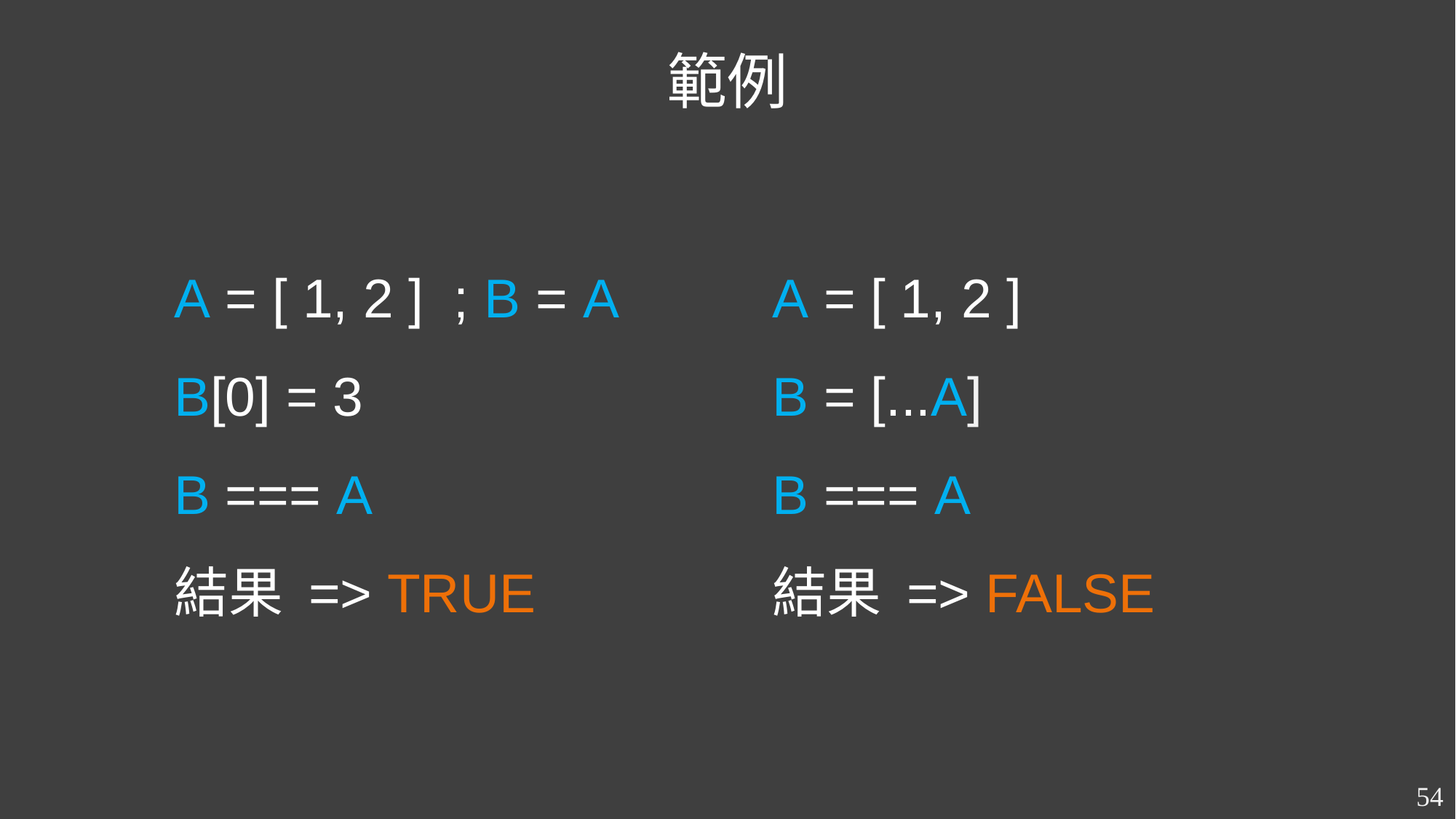

範例
A = [ 1, 2 ]  ; B = A
B[0] = 3
B === A
結果 => TRUE
A = [ 1, 2 ]
B = [...A]
B === A
結果 => FALSE
54